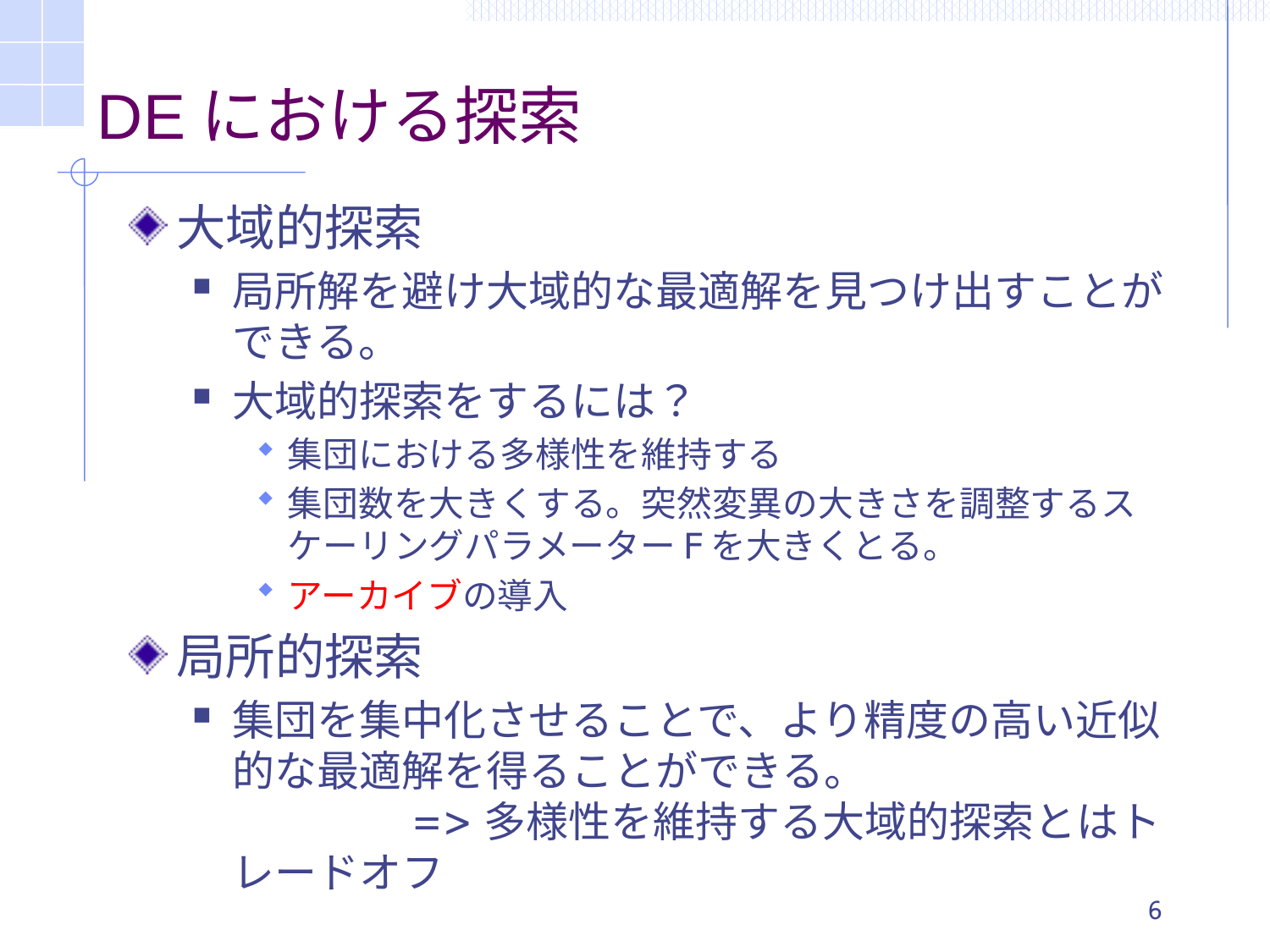

# DEにおける探索
大域的探索
局所解を避け大域的な最適解を見つけ出すことができる。
大域的探索をするには？
集団における多様性を維持する
集団数を大きくする。突然変異の大きさを調整するスケーリングパラメーターFを大きくとる。
アーカイブの導入
局所的探索
集団を集中化させることで、より精度の高い近似的な最適解を得ることができる。              　　　　　　　　=>多様性を維持する大域的探索とはトレードオフ

解の多様性を維持できる

6